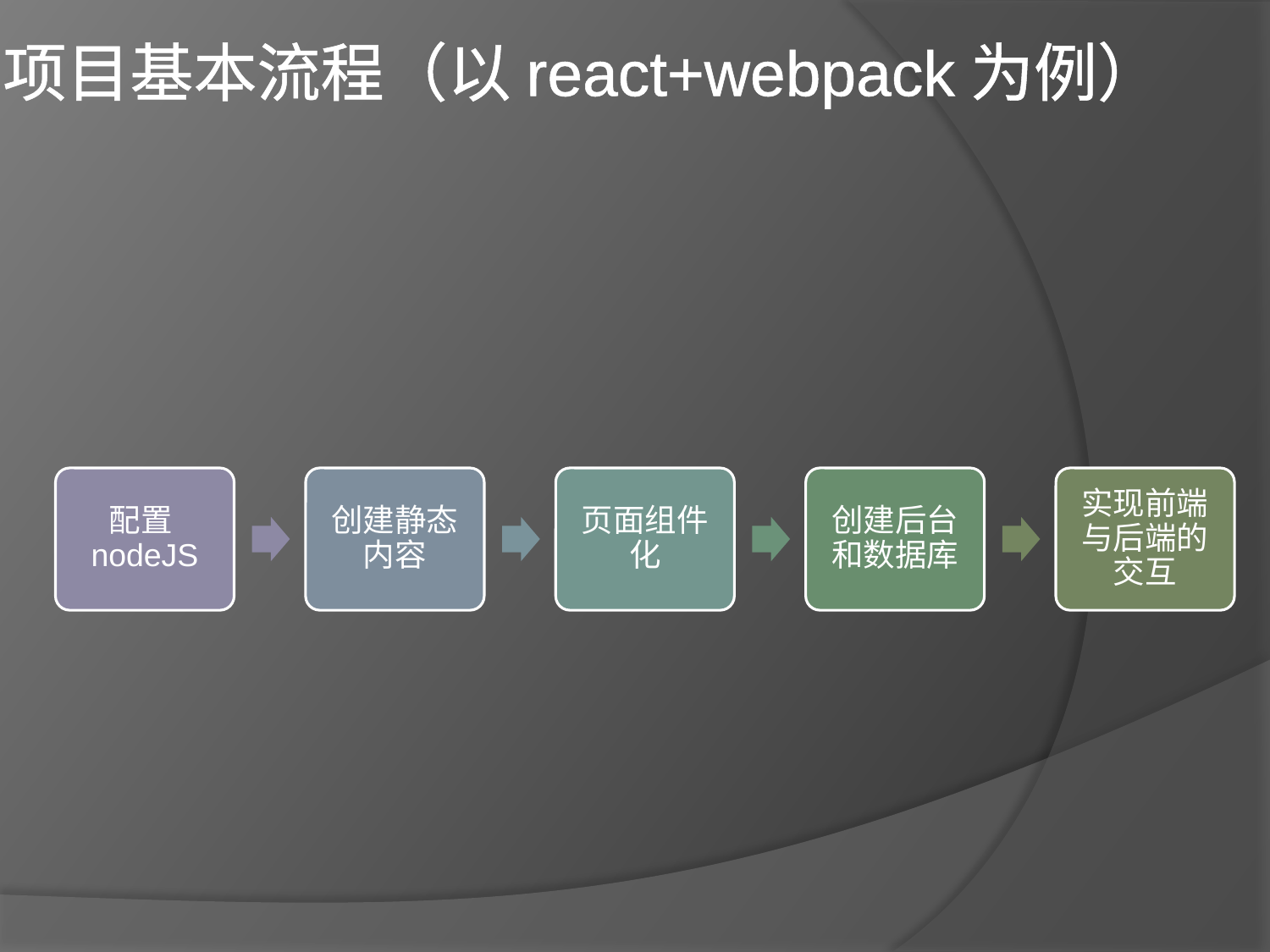

项目基本流程（以react+webpack为例）
配置nodeJS

创建静态内容

页面组件化

创建后台和数据库

实现前端与后端的交互